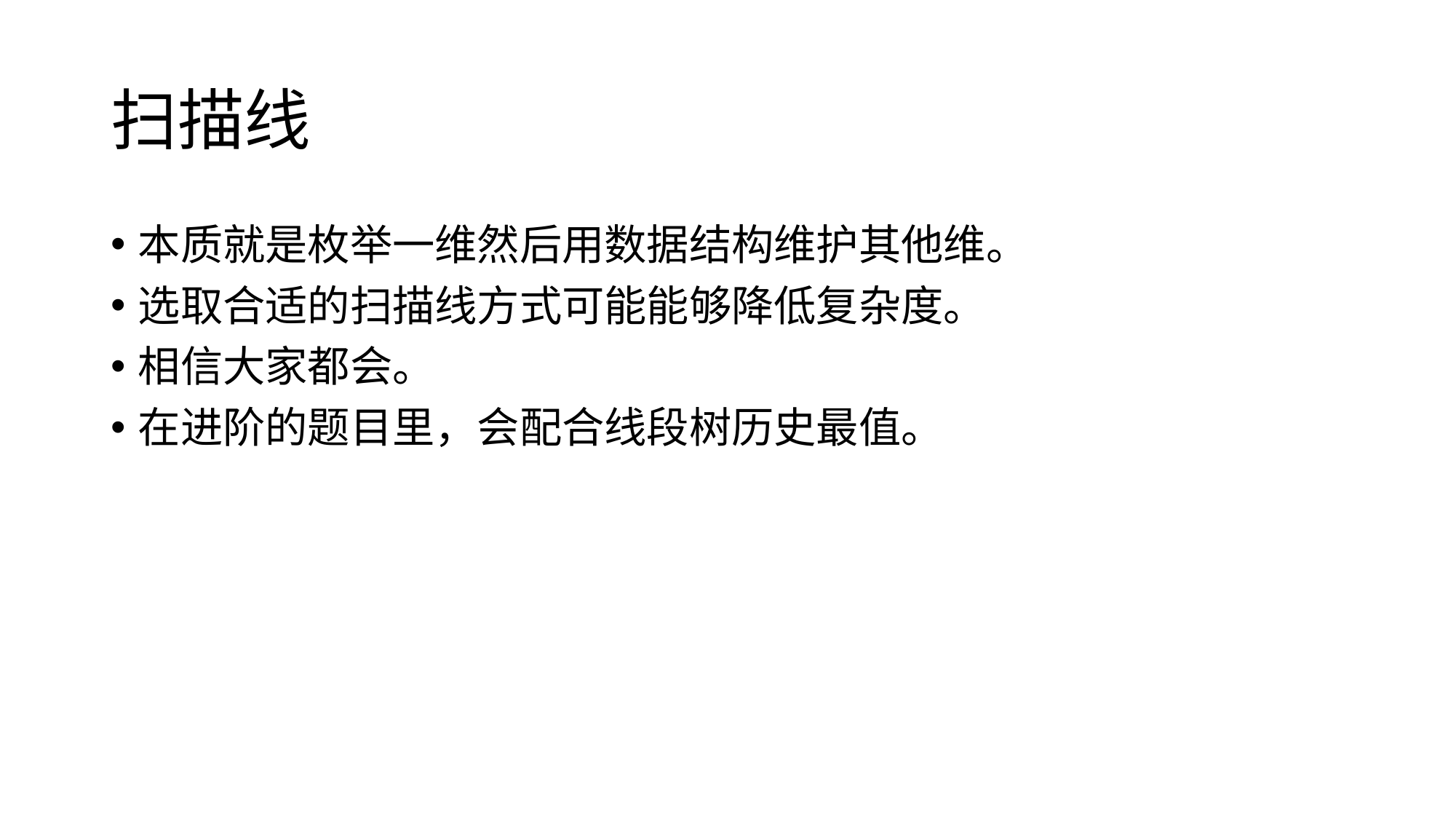

# 扫描线
本质就是枚举一维然后用数据结构维护其他维。
选取合适的扫描线方式可能能够降低复杂度。
相信大家都会。
在进阶的题目里，会配合线段树历史最值。